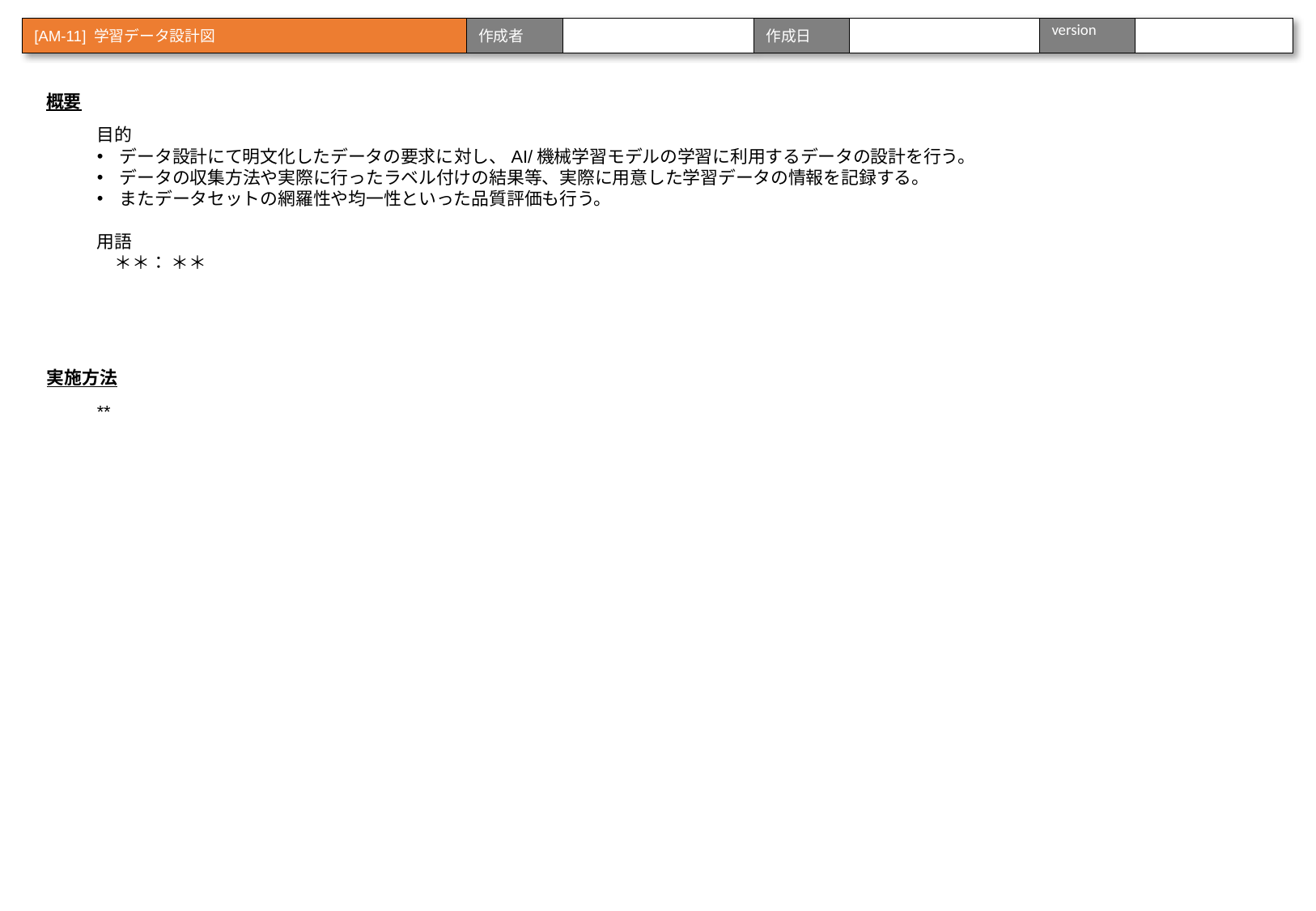

| [AM-11] 学習データ設計図 | 作成者 |  | 作成日 |  | version |  |
| --- | --- | --- | --- | --- | --- | --- |
概要
目的
データ設計にて明文化したデータの要求に対し、AI/機械学習モデルの学習に利用するデータの設計を行う。
データの収集方法や実際に行ったラベル付けの結果等、実際に用意した学習データの情報を記録する。
またデータセットの網羅性や均一性といった品質評価も行う。

用語
　＊＊： ＊＊
実施方法
**